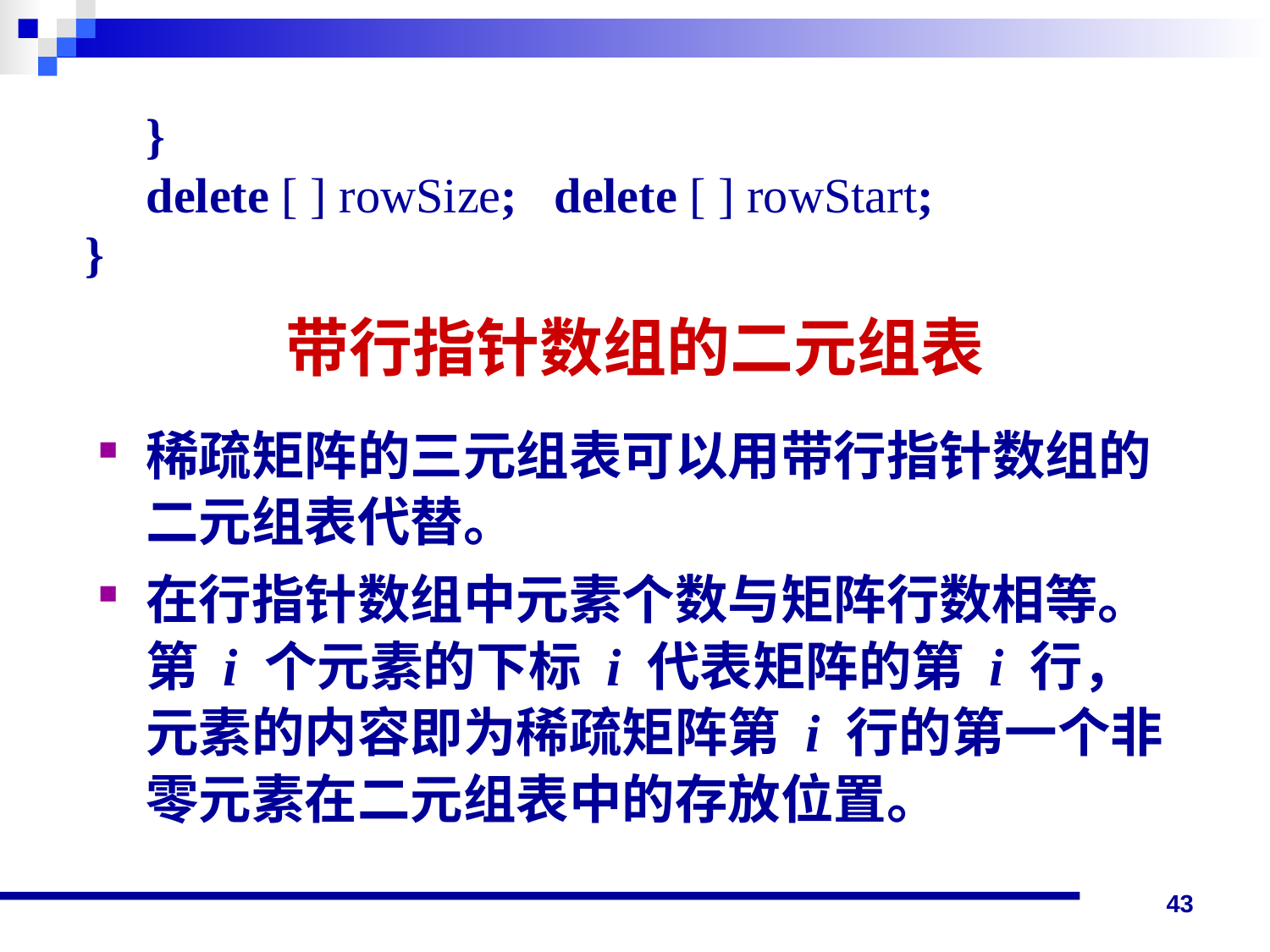

}
     delete [ ] rowSize;   delete [ ] rowStart;
}
# 带行指针数组的二元组表
稀疏矩阵的三元组表可以用带行指针数组的二元组表代替。
在行指针数组中元素个数与矩阵行数相等。第 i 个元素的下标 i 代表矩阵的第 i 行，元素的内容即为稀疏矩阵第 i 行的第一个非零元素在二元组表中的存放位置。
43